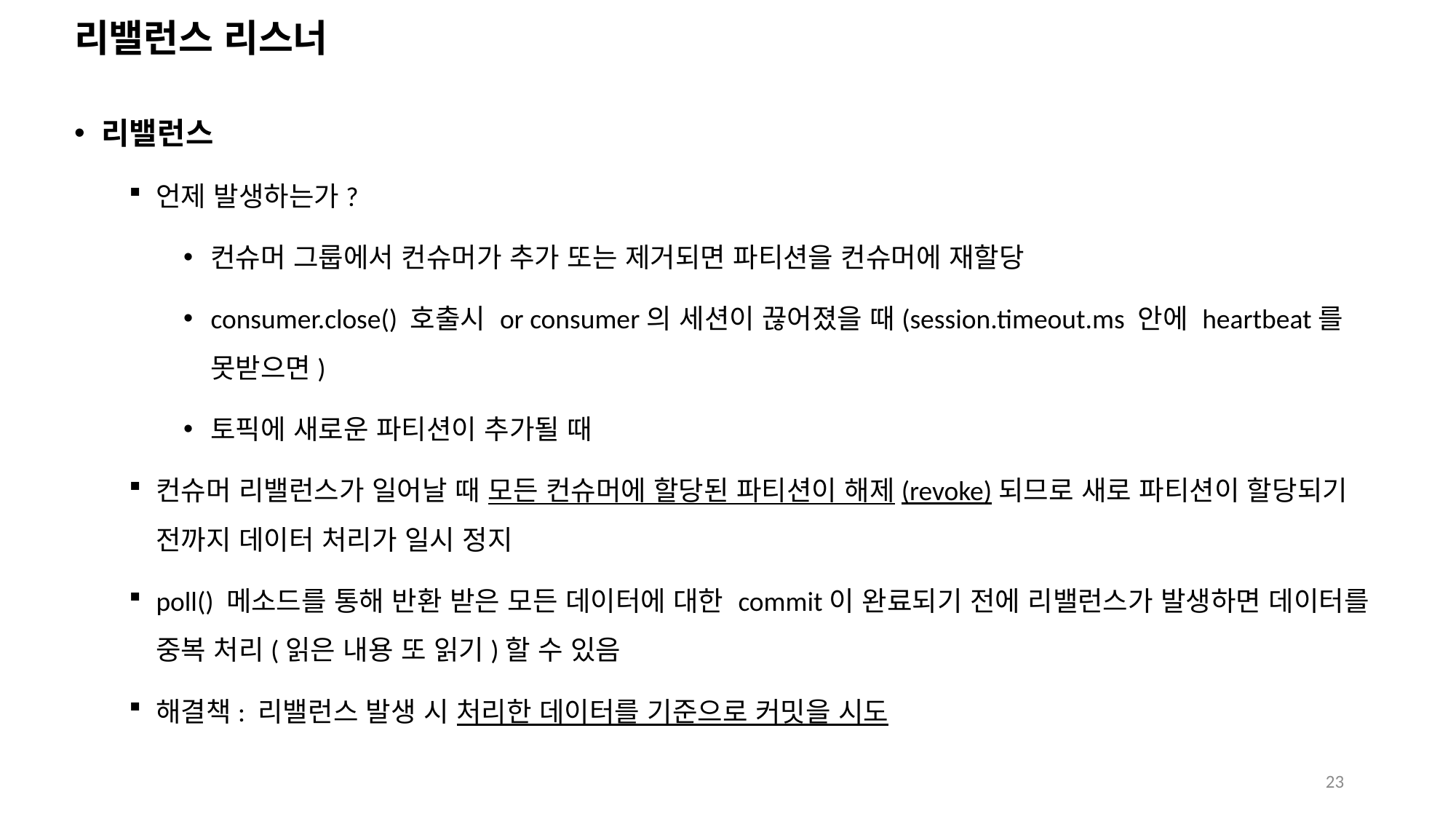

# 리밸런스 리스너
리밸런스
언제 발생하는가?
컨슈머 그룹에서 컨슈머가 추가 또는 제거되면 파티션을 컨슈머에 재할당
consumer.close() 호출시 or consumer의 세션이 끊어졌을 때(session.timeout.ms 안에 heartbeat를 못받으면)
토픽에 새로운 파티션이 추가될 때
컨슈머 리밸런스가 일어날 때 모든 컨슈머에 할당된 파티션이 해제(revoke)되므로 새로 파티션이 할당되기 전까지 데이터 처리가 일시 정지
poll() 메소드를 통해 반환 받은 모든 데이터에 대한 commit이 완료되기 전에 리밸런스가 발생하면 데이터를 중복 처리(읽은 내용 또 읽기)할 수 있음
해결책: 리밸런스 발생 시 처리한 데이터를 기준으로 커밋을 시도

23